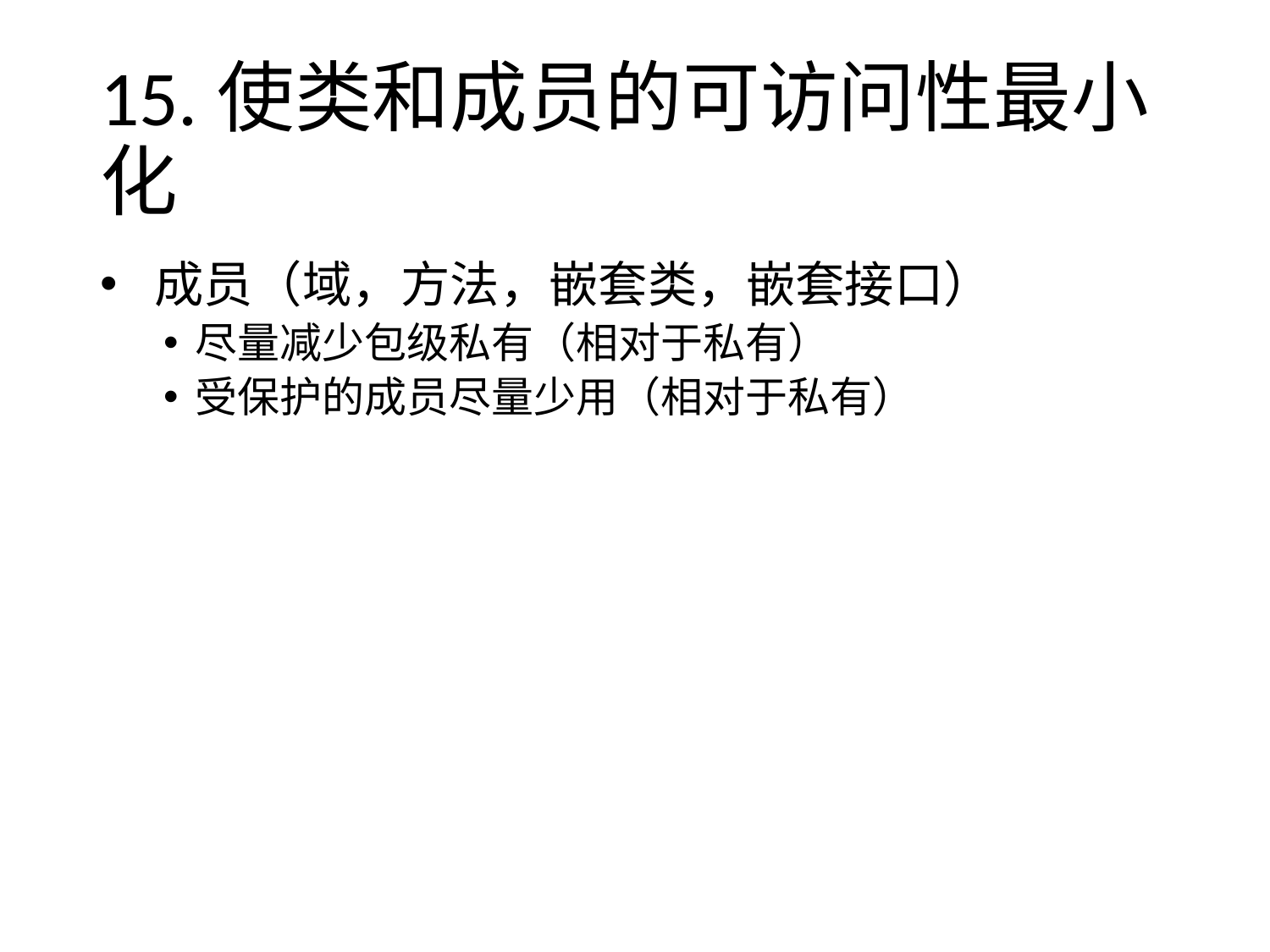

# 15.使类和成员的可访问性最小化
 成员（域，方法，嵌套类，嵌套接口）
尽量减少包级私有（相对于私有）
受保护的成员尽量少用（相对于私有）